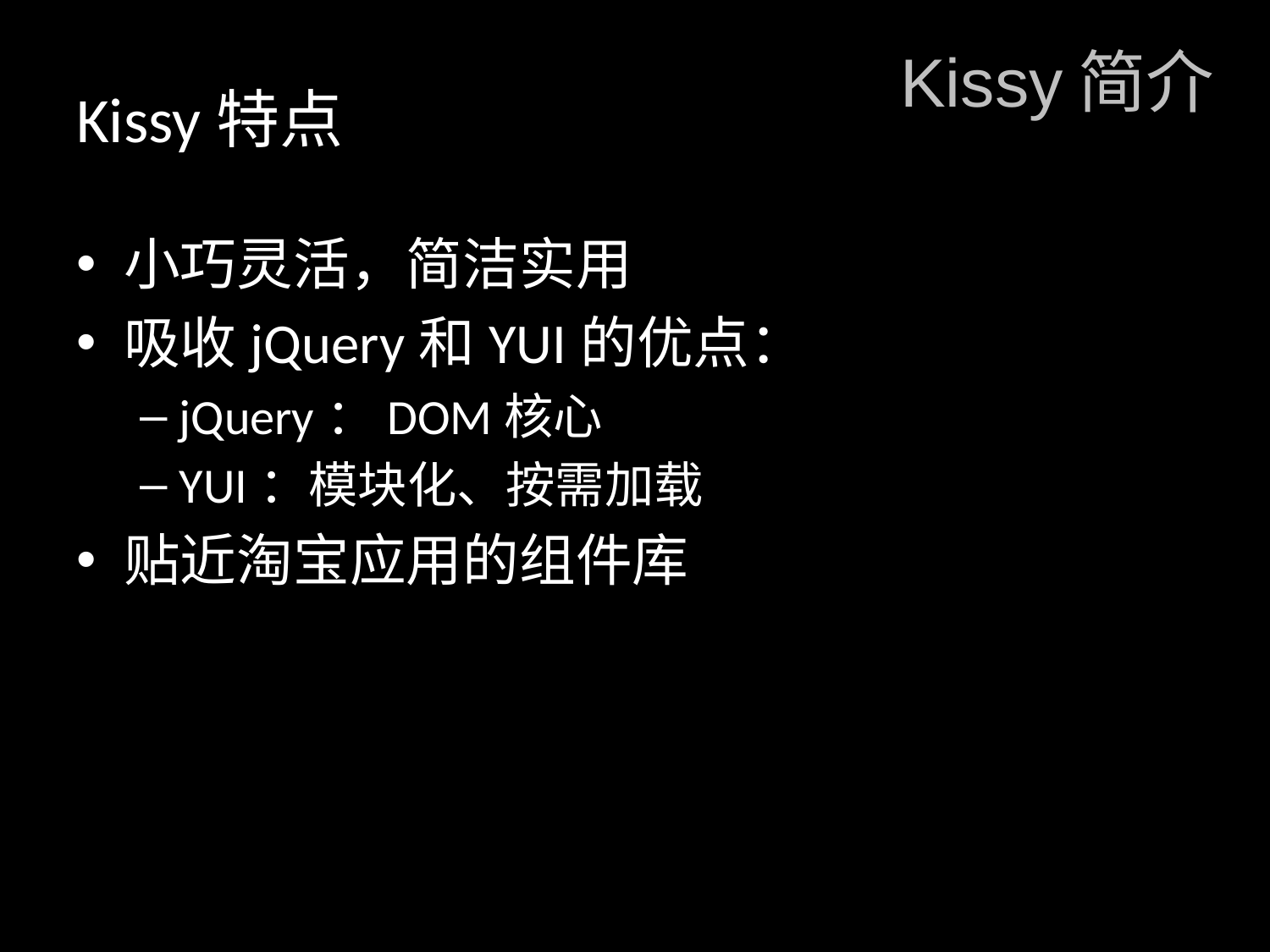

Kissy简介
# Kissy特点
小巧灵活，简洁实用
吸收jQuery和YUI的优点：
jQuery：DOM核心
YUI：模块化、按需加载
贴近淘宝应用的组件库